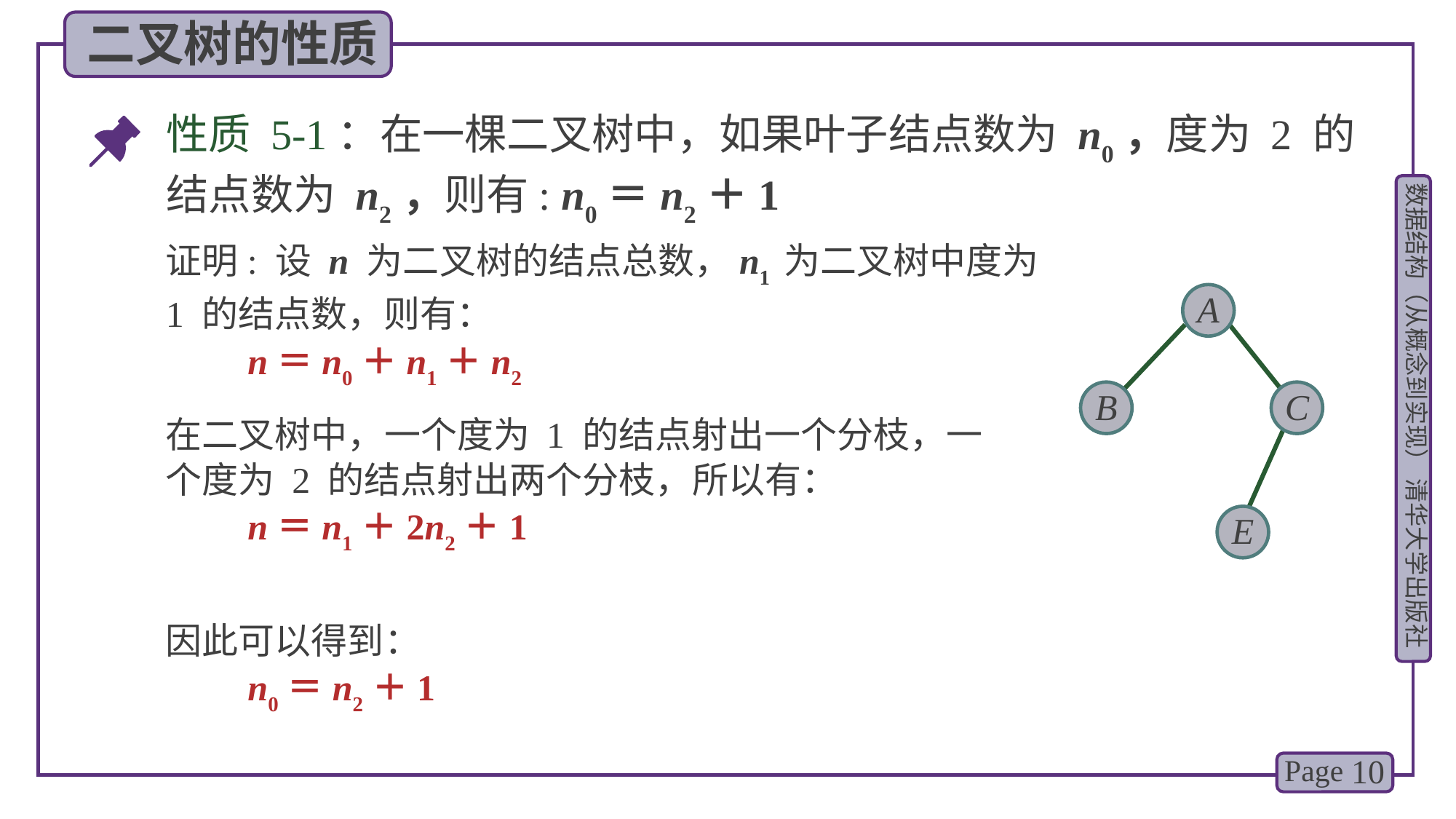

二叉树的性质

性质 5-1：在一棵二叉树中，如果叶子结点数为 n0，度为 2 的结点数为 n2，则有: n0＝n2＋1

证明: 设 n 为二叉树的结点总数，n1 为二叉树中度为 1 的结点数，则有：
         n＝n0＋n1＋n2
A

B
C

E
在二叉树中，一个度为 1 的结点射出一个分枝，一个度为 2 的结点射出两个分枝，所以有：
         n＝n1＋2n2＋1
因此可以得到：
         n0＝n2＋1